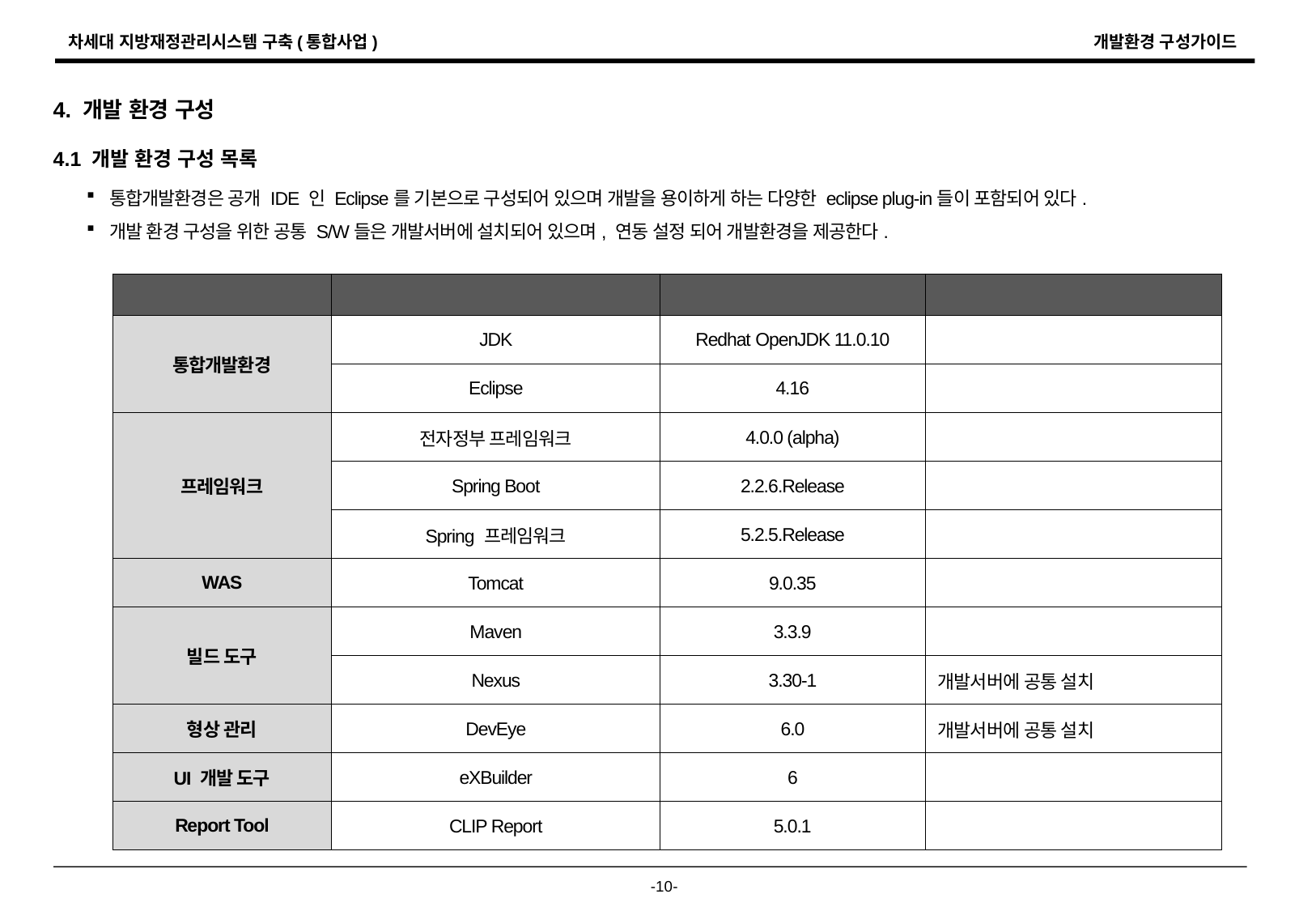

4. 개발 환경 구성
4.1 개발 환경 구성 목록
통합개발환경은 공개 IDE 인 Eclipse를 기본으로 구성되어 있으며 개발을 용이하게 하는 다양한 eclipse plug-in들이 포함되어 있다.
개발 환경 구성을 위한 공통 S/W들은 개발서버에 설치되어 있으며, 연동 설정 되어 개발환경을 제공한다.
| 구분 | Software | Version | 비고 |
| --- | --- | --- | --- |
| 통합개발환경 | JDK | Redhat OpenJDK 11.0.10 |  |
|  | Eclipse | 4.16 |  |
| 프레임워크 | 전자정부 프레임워크 | 4.0.0 (alpha) |  |
|  | Spring Boot | 2.2.6.Release |  |
|  | Spring 프레임워크 | 5.2.5.Release |  |
| WAS | Tomcat | 9.0.35 |  |
| 빌드 도구 | Maven | 3.3.9 |  |
|  | Nexus | 3.30-1 | 개발서버에 공통 설치 |
| 형상 관리 | DevEye | 6.0 | 개발서버에 공통 설치 |
| UI 개발 도구 | eXBuilder | 6 |  |
| Report Tool | CLIP Report | 5.0.1 |  |